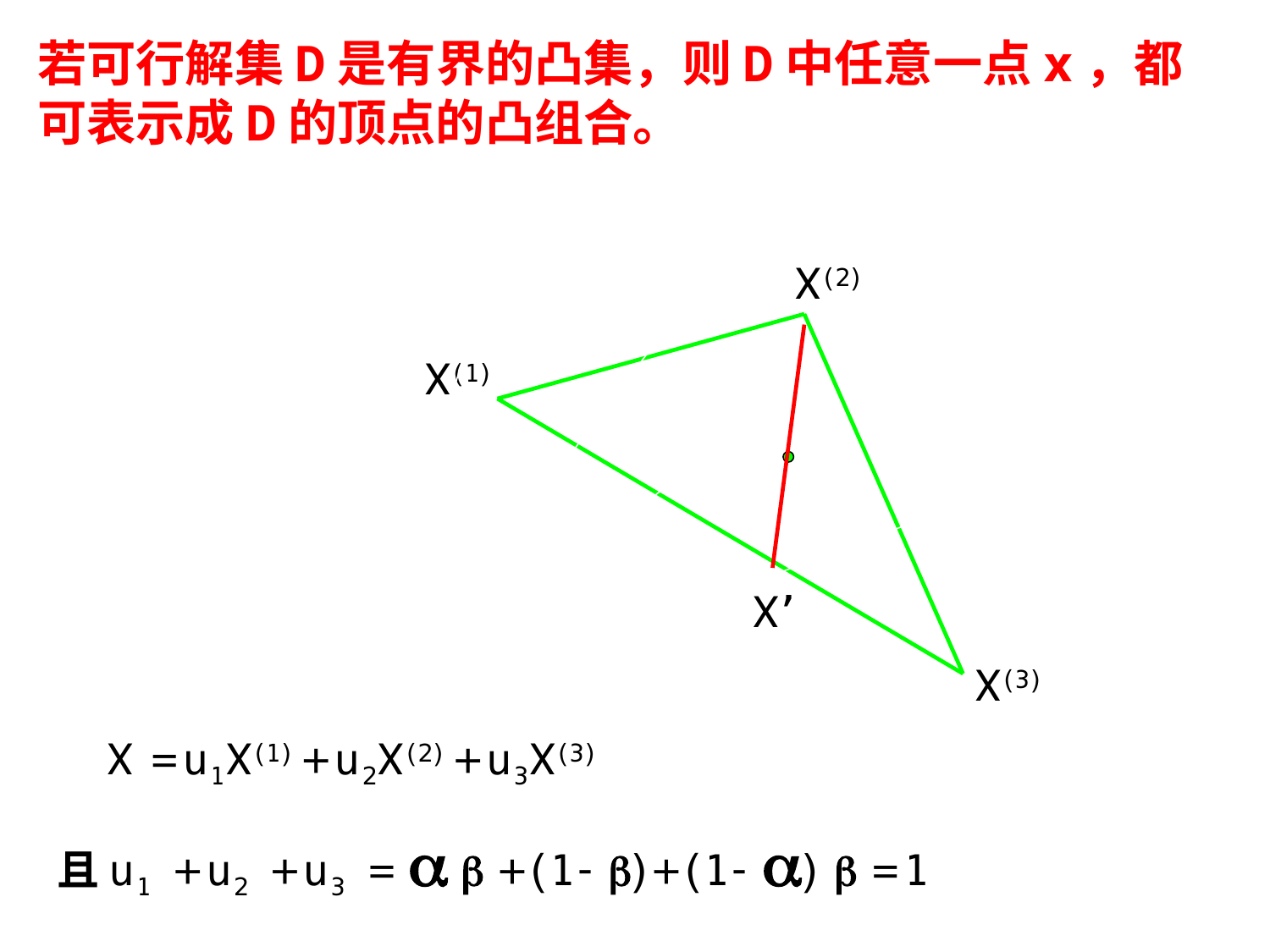

若可行解集D是有界的凸集，则D中任意一点x，都可表示成D的顶点的凸组合。

X(2)

X(1)

X’
X(3)
X =u1X(1) +u2X(2) +u3X(3)

且u1  +u2  +u3  = α β +(1- β)+(1- α) β =1